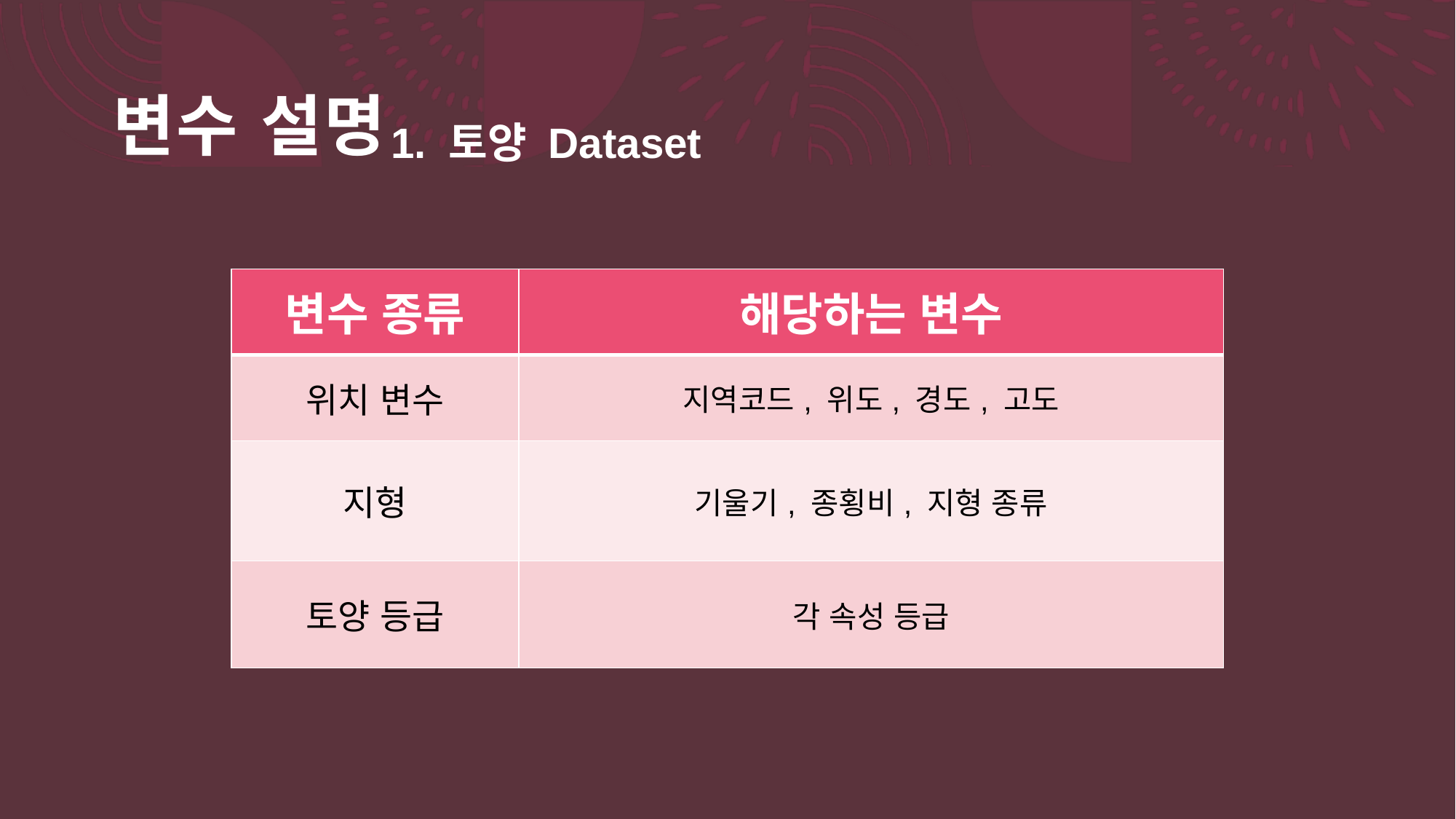

# 변수 설명
1. 토양 Dataset
| 변수 종류 | 해당하는 변수 |
| --- | --- |
| 위치 변수 | 지역코드, 위도, 경도, 고도 |
| 지형 | 기울기, 종횡비, 지형 종류 |
| 토양 등급 | 각 속성 등급 |